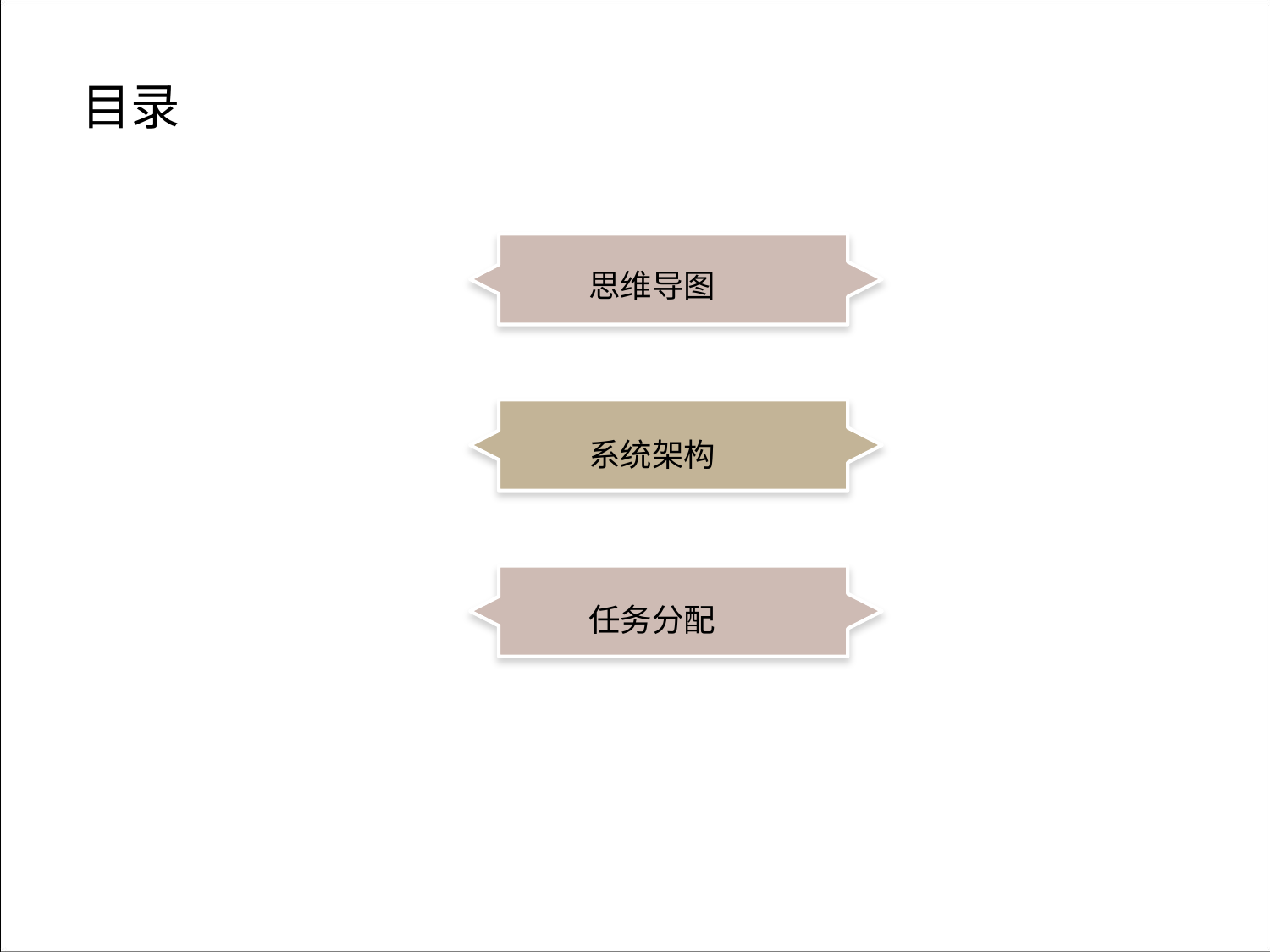

目录

思维导图

系统架构
任务分配
点击添加文本
点击添加文本
点击添加文本
点击添加文本